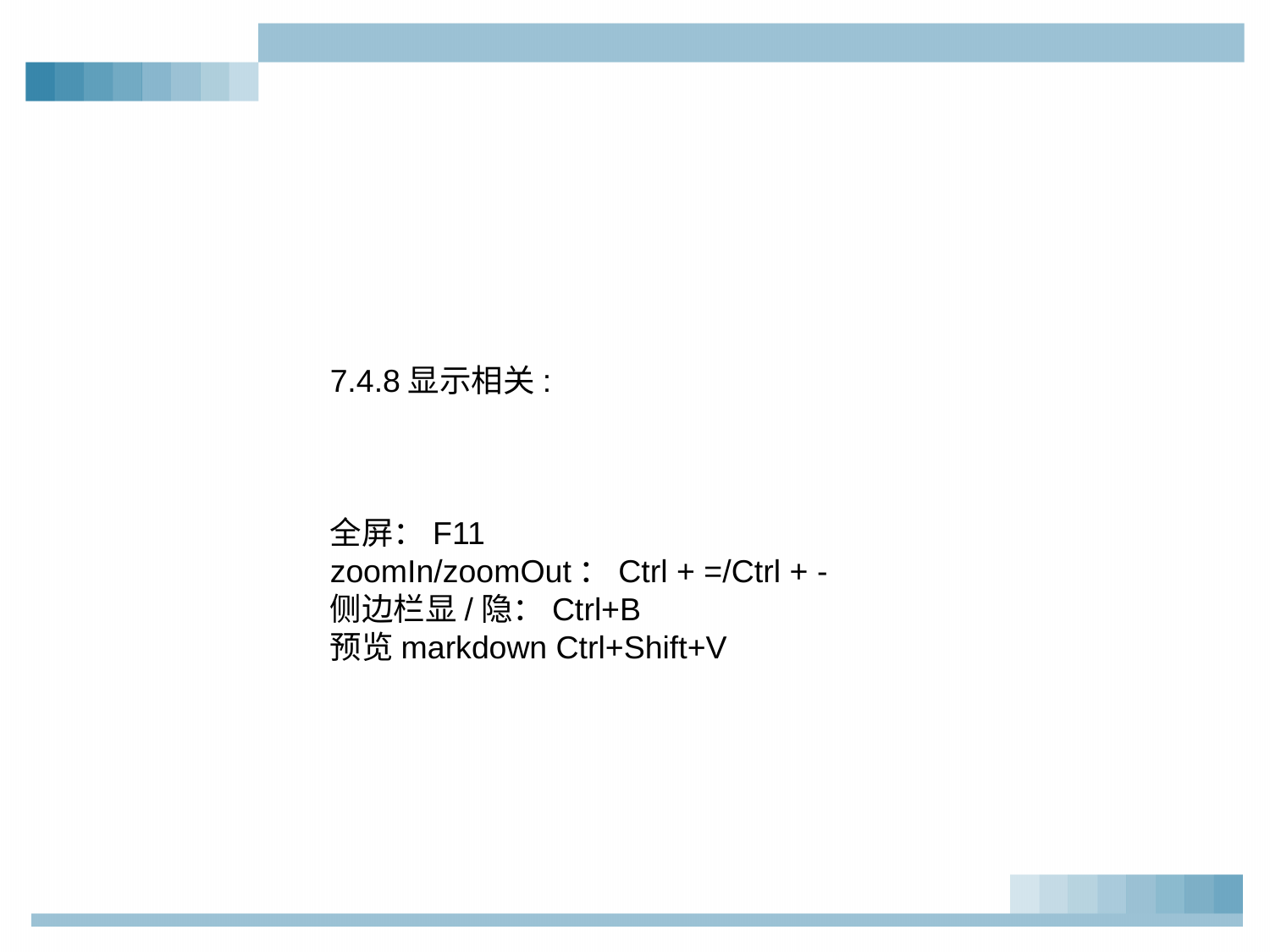

7.4.8显示相关:

全屏：F11
zoomIn/zoomOut：Ctrl + =/Ctrl + -
侧边栏显/隐：Ctrl+B
预览markdown Ctrl+Shift+V